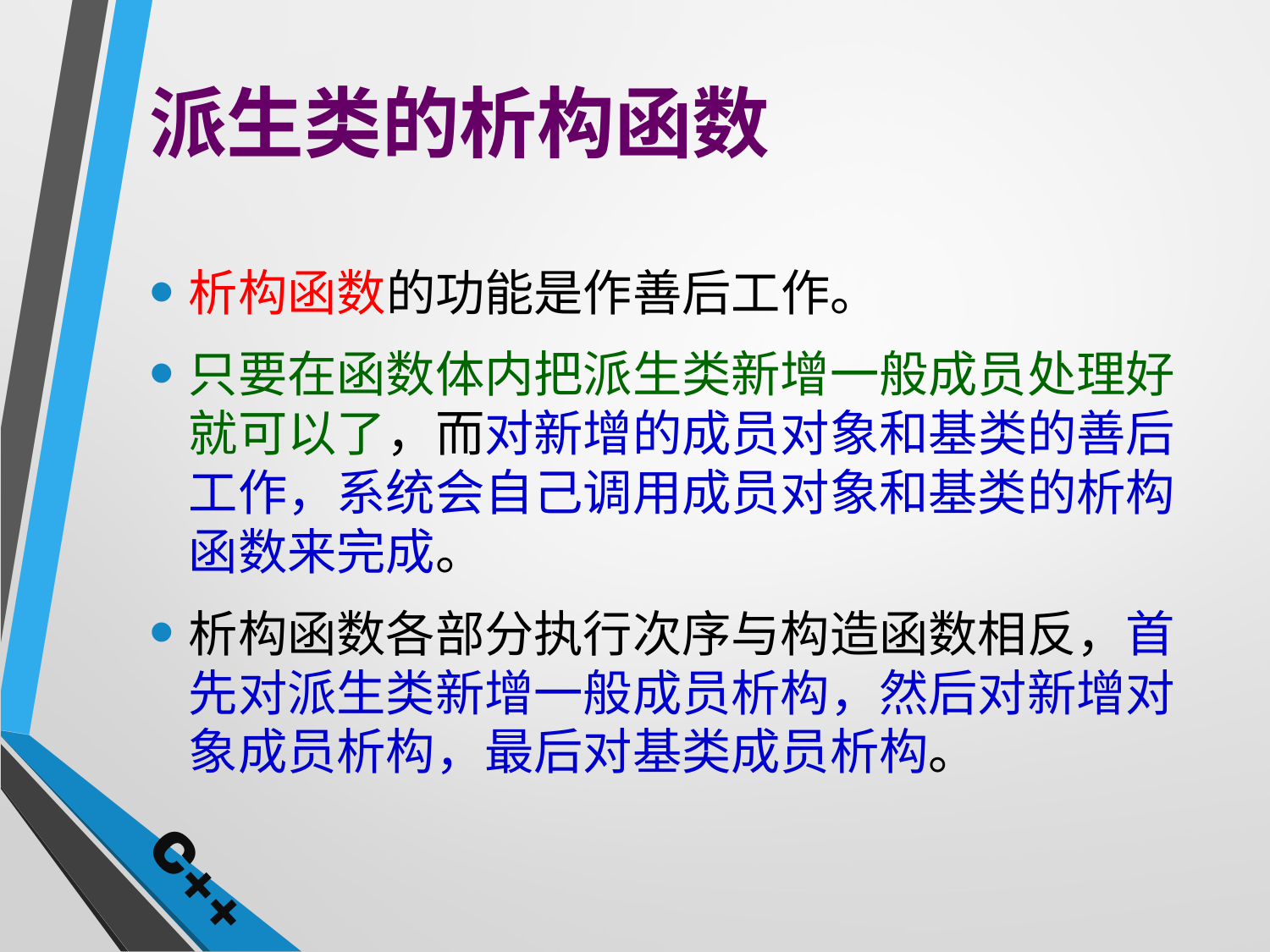

# 派生类的析构函数
析构函数的功能是作善后工作。
只要在函数体内把派生类新增一般成员处理好就可以了，而对新增的成员对象和基类的善后工作，系统会自己调用成员对象和基类的析构函数来完成。
析构函数各部分执行次序与构造函数相反，首先对派生类新增一般成员析构，然后对新增对象成员析构，最后对基类成员析构。